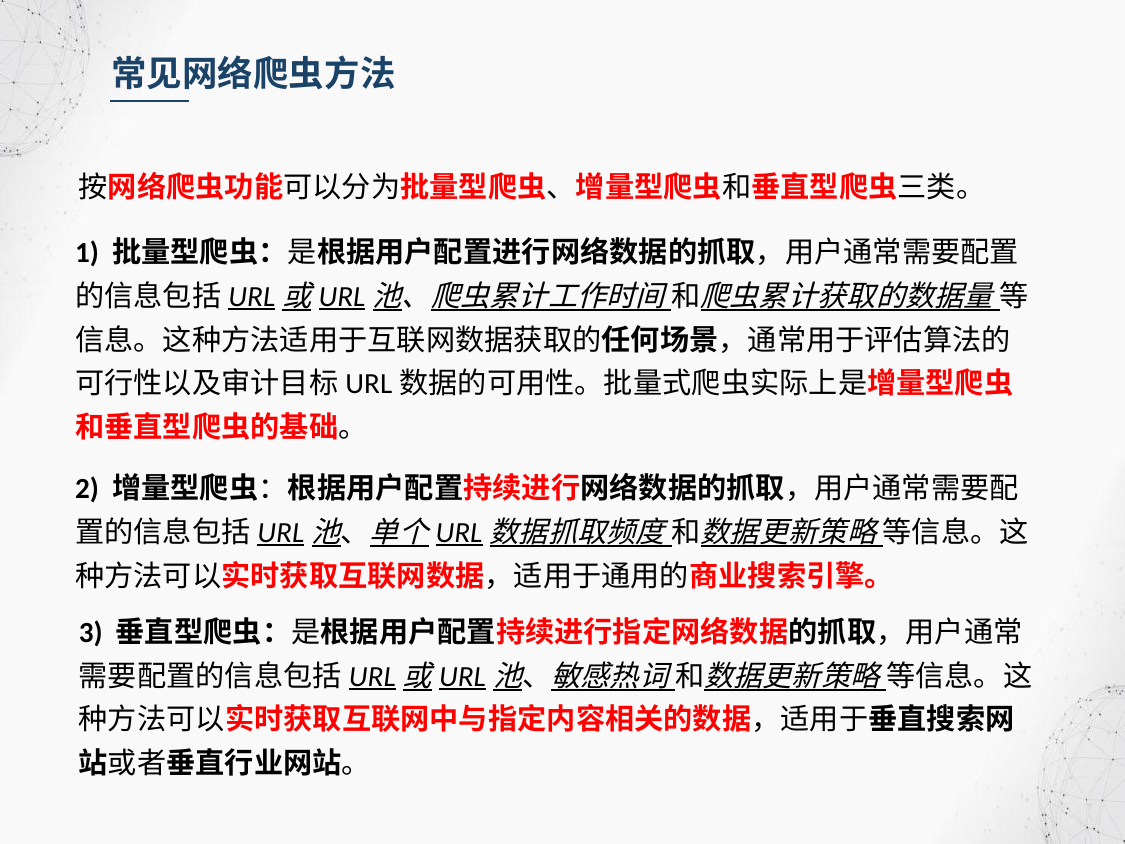

常见网络爬虫方法
按网络爬虫功能可以分为批量型爬虫、增量型爬虫和垂直型爬虫三类。
1) 批量型爬虫：是根据用户配置进行网络数据的抓取，用户通常需要配置的信息包括URL或URL池、爬虫累计工作时间 和爬虫累计获取的数据量 等信息。这种方法适用于互联网数据获取的任何场景，通常用于评估算法的可行性以及审计目标URL数据的可用性。批量式爬虫实际上是增量型爬虫和垂直型爬虫的基础。
2) 增量型爬虫：根据用户配置持续进行网络数据的抓取，用户通常需要配置的信息包括URL池、单个URL数据抓取频度 和数据更新策略 等信息。这种方法可以实时获取互联网数据，适用于通用的商业搜索引擎。
3) 垂直型爬虫：是根据用户配置持续进行指定网络数据的抓取，用户通常需要配置的信息包括URL或URL池、敏感热词 和数据更新策略 等信息。这种方法可以实时获取互联网中与指定内容相关的数据，适用于垂直搜索网站或者垂直行业网站。